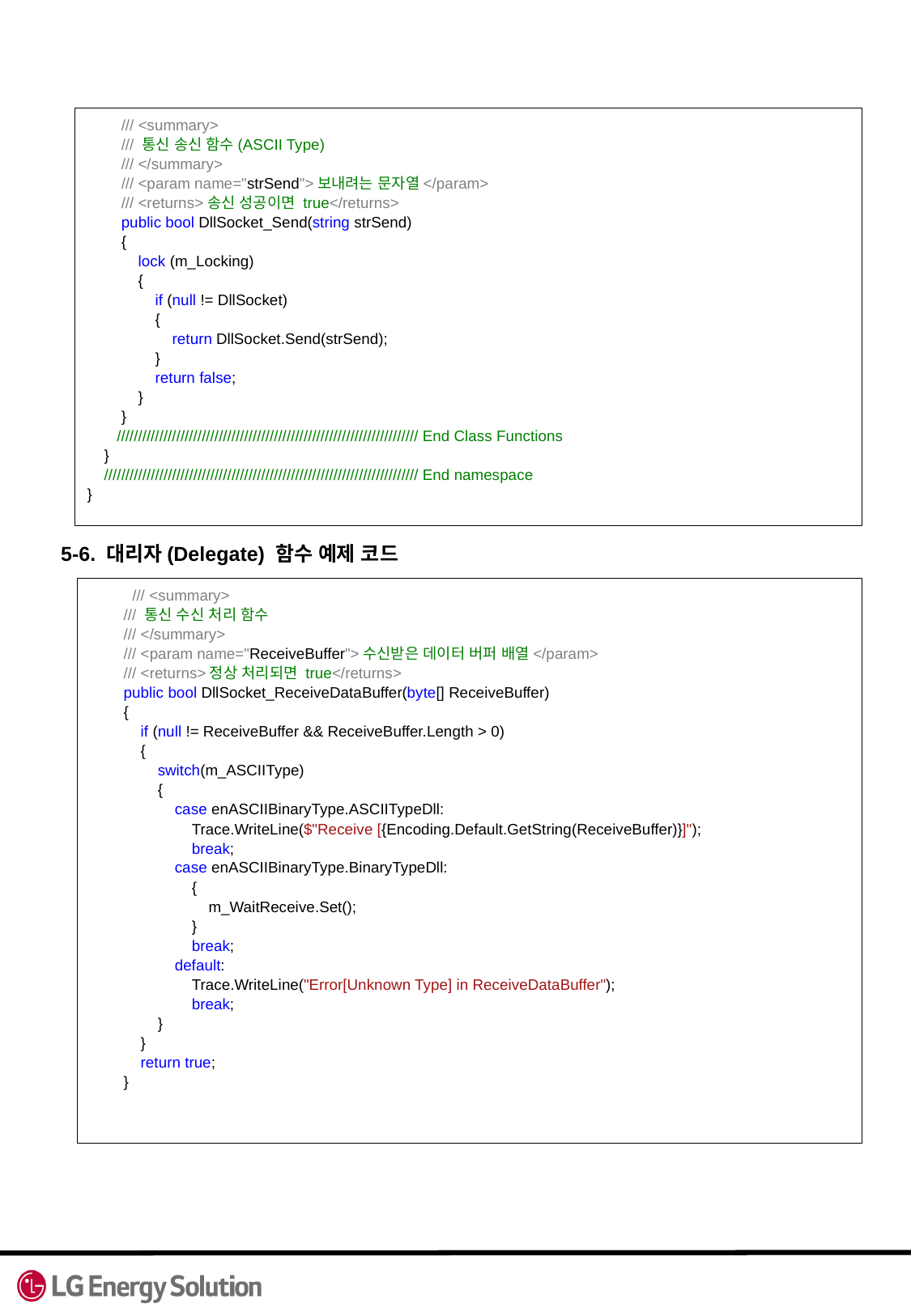

5-6. 대리자(Delegate) 함수 예제 코드

        /// <summary>
        /// 통신 송신 함수(ASCII Type)
        /// </summary>
        /// <param name="strSend">보내려는 문자열</param>
        /// <returns>송신 성공이면 true</returns>
        public bool DllSocket_Send(string strSend)
        {
            lock (m_Locking)
            {
                if (null != DllSocket)
                {
                    return DllSocket.Send(strSend);
                }
                return false;
            }
        }
       /////////////////////////////////////////////////////////////////////// End Class Functions
    }
    ////////////////////////////////////////////////////////////////////////// End namespace
}
          /// <summary>
        /// 통신 수신 처리 함수
        /// </summary>
        /// <param name="ReceiveBuffer">수신받은 데이터 버퍼 배열</param>
        /// <returns>정상 처리되면 true</returns>
        public bool DllSocket_ReceiveDataBuffer(byte[] ReceiveBuffer)
        {
            if (null != ReceiveBuffer && ReceiveBuffer.Length > 0)
            {
                switch(m_ASCIIType)
                {
                    case enASCIIBinaryType.ASCIITypeDll:
                        Trace.WriteLine($"Receive [{Encoding.Default.GetString(ReceiveBuffer)}]");
                        break;
                    case enASCIIBinaryType.BinaryTypeDll:
                        {
                            m_WaitReceive.Set();
                        }
                        break;
                    default:
                        Trace.WriteLine("Error[Unknown Type] in ReceiveDataBuffer");
                        break;
                }
            }
            return true;
        }